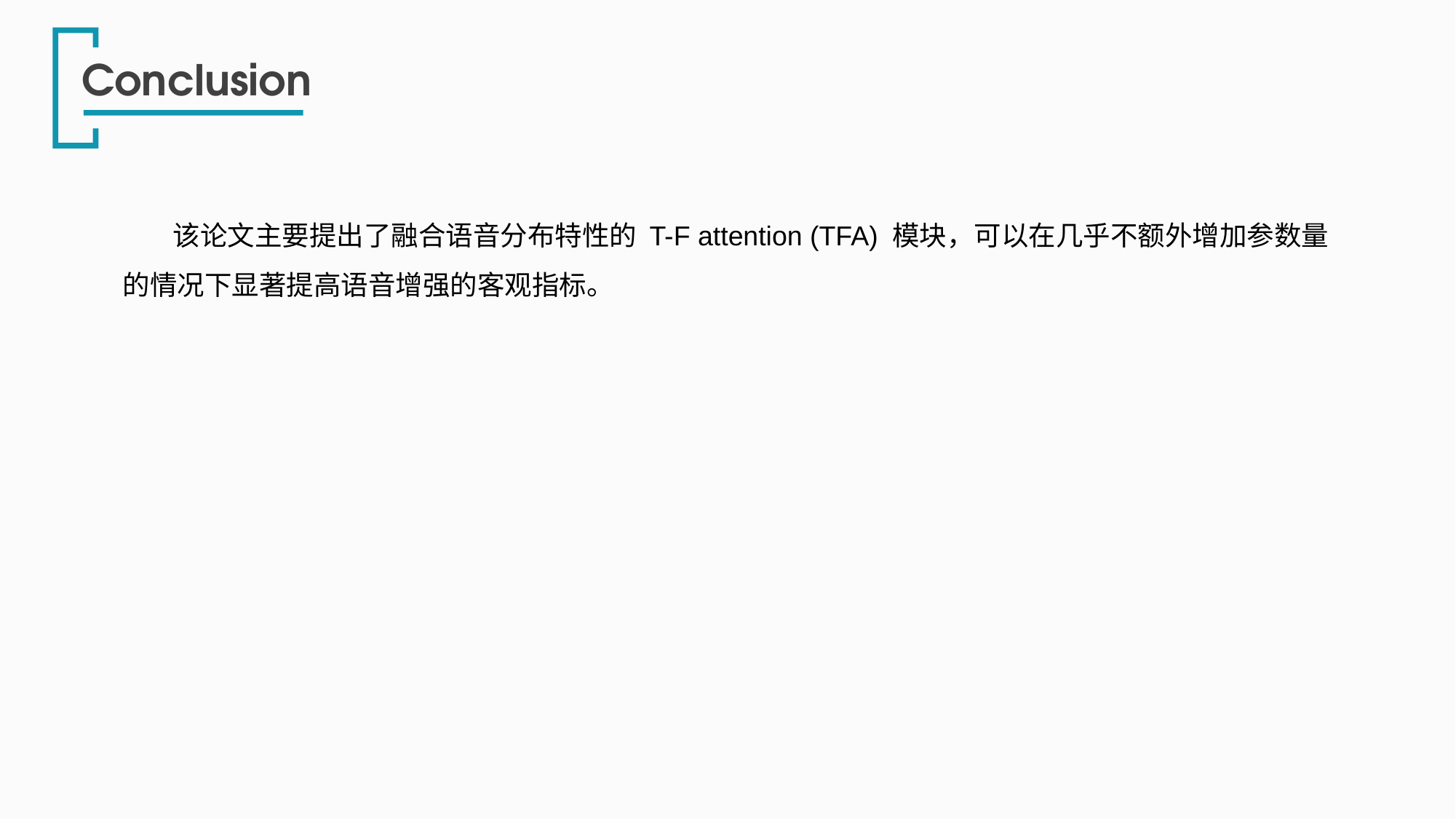

Conclusion

       该论文主要提出了融合语音分布特性的 T-F attention (TFA) 模块，可以在几乎不额外增加参数量的情况下显著提高语音增强的客观指标。